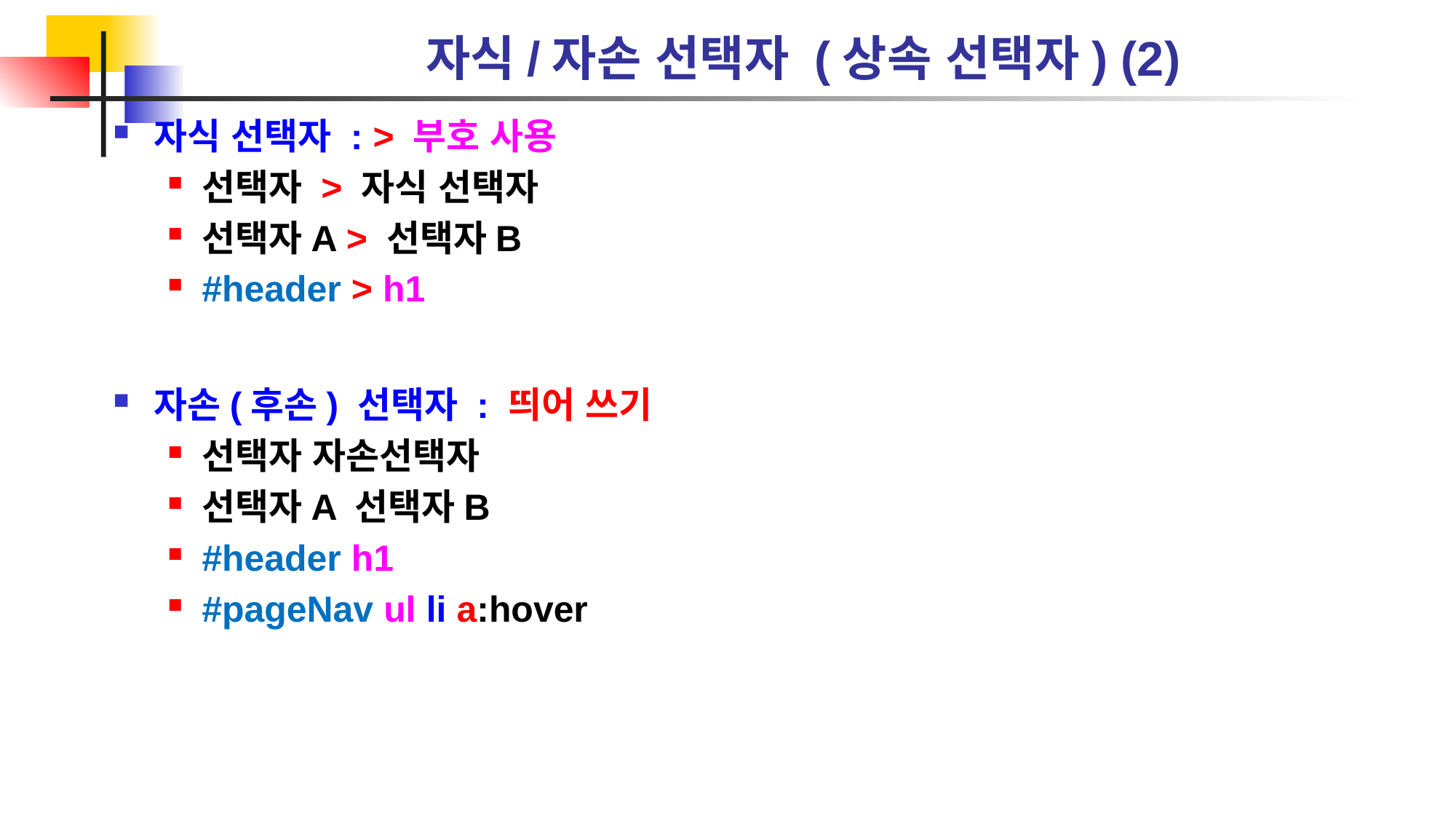

# 자식/자손 선택자 (상속 선택자) (2)
자식 선택자 : > 부호 사용
선택자 > 자식 선택자
선택자A > 선택자B
#header > h1

자손(후손) 선택자 : 띄어 쓰기
선택자 자손선택자
선택자A 선택자B
#header h1
#pageNav ul li a:hover